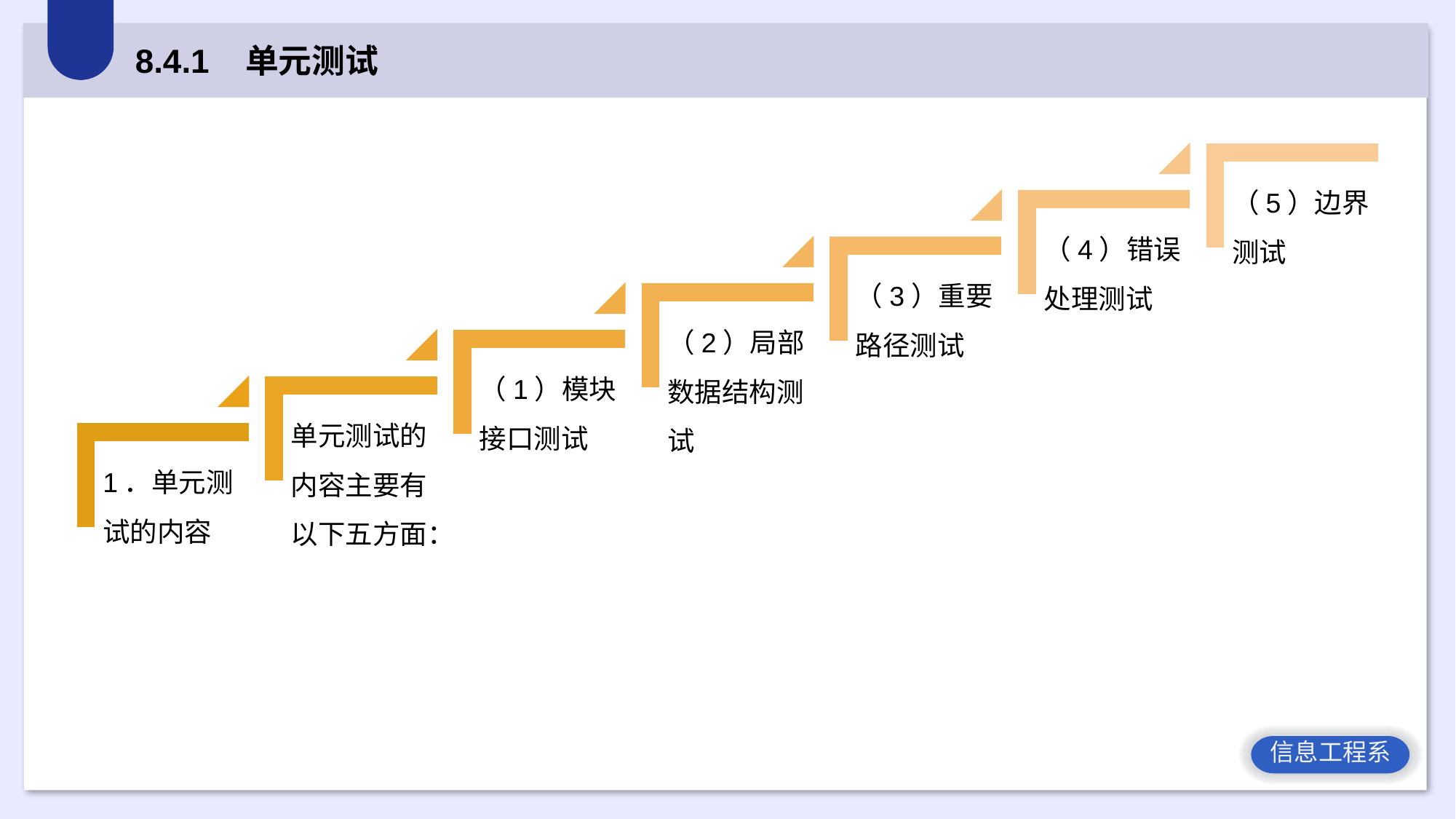

8.4.1   单元测试

（5）边界测试

（4）错误处理测试

（3）重要路径测试

（2）局部数据结构测试

（1）模块接口测试

单元测试的内容主要有以下五方面：
1．单元测试的内容